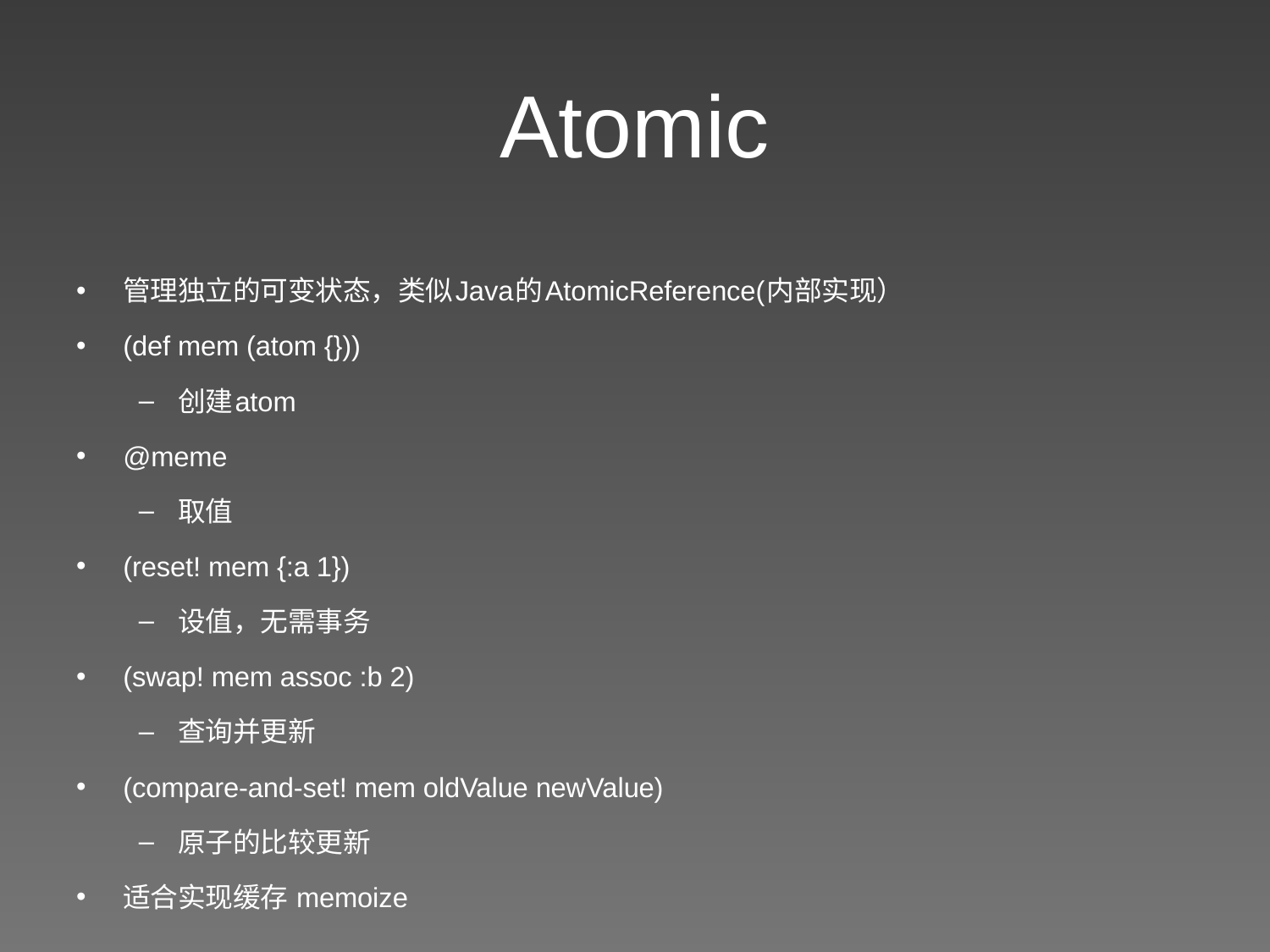

# Atomic

管理独立的可变状态，类似Java的AtomicReference(内部实现）
(def mem (atom {}))
创建atom
@meme
取值
(reset! mem {:a 1})
设值，无需事务
(swap! mem assoc :b 2)
查询并更新
(compare-and-set! mem oldValue newValue)
原子的比较更新
适合实现缓存 memoize